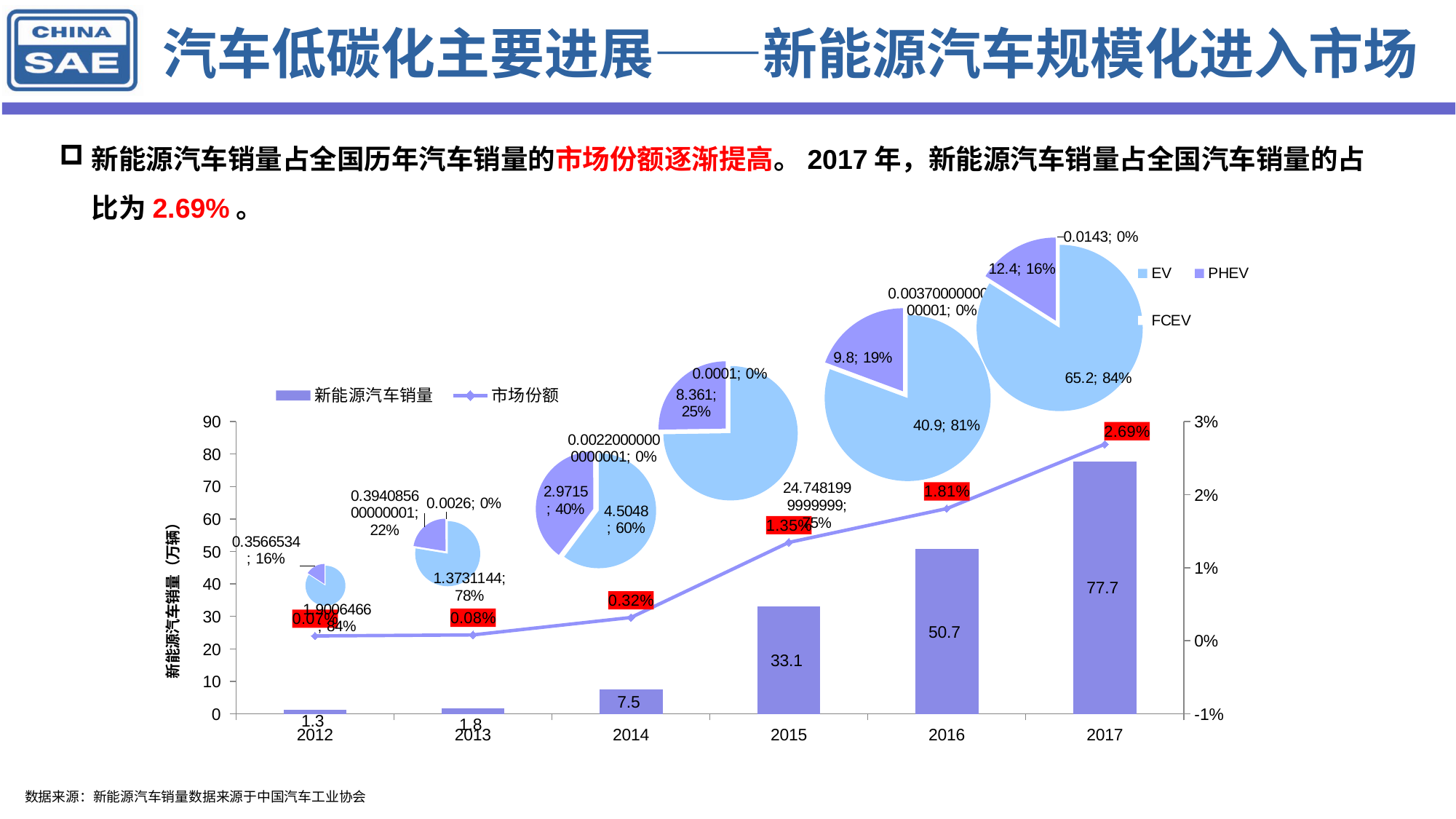

汽车低碳化主要进展——新能源汽车规模化进入市场
新能源汽车销量占全国历年汽车销量的市场份额逐渐提高。2017年，新能源汽车销量占全国汽车销量的占比为2.69%。

### Chart

| Category | 2017年 |
|---|---|
| EV | 65.2 |
| PHEV | 12.4 |
| FCEV | 0.0143 |

### Chart

| Category | 2016年销量 |
|---|---|
| EV | 40.9 |
| PHEV | 9.8 |
| FCEV | 0.0037000000000000097 |

### Chart

| Category | 2015年销量 |
|---|---|
| EV | 24.748199999999937 |
| PHEV | 8.361 |
| FCEV | 0.00010000000000000029 |

### Chart

| Category | 新能源汽车销量 | 市场份额 |
|---|---|---|
| 2012 | 1.2815999999999987 | 0.0006636975660279649 |
| 2013 | 1.7671999999999988 | 0.0008040036396724316 |
| 2014 | 7.478300000000004 | 0.0031833525598184953 |
| 2015 | 33.10930000000001 | 0.013460378248284414 |
| 2016 | 50.701 | 0.01808928150933704 |
| 2017 | 77.7 | 0.02690000000000001 |

### Chart

| Category | 2012年销量 |
|---|---|
| EV | 4.5047999999999995 |
| PHEV | 2.9714999999999967 |
| FCEV | 0.0022000000000000058 |

### Chart

| Category | 2013年销量 |
|---|---|
| EV | 1.3731144 |
| PHEV | 0.394085600000001 |
| FCEV | 0.0026 |

### Chart

| Category | 2012年销量 |
|---|---|
| EV | 1.9006466 |
| PHEV | 0.3566534 |
| FCEV | 0.0 |
数据来源：新能源汽车销量数据来源于中国汽车工业协会